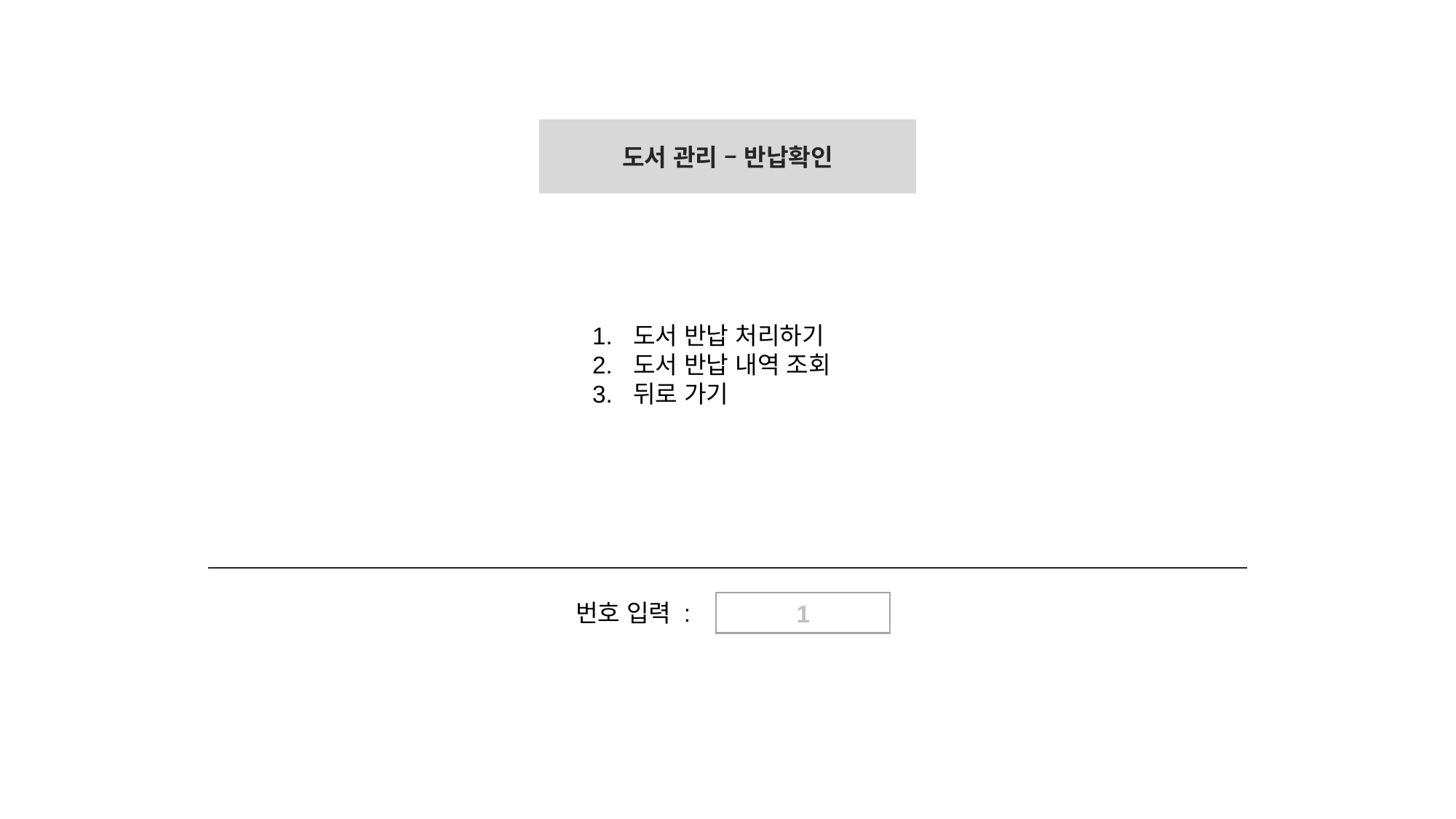

도서 관리 – 반납확인

도서 반납 처리하기
도서 반납 내역 조회
뒤로 가기
번호 입력 :
1